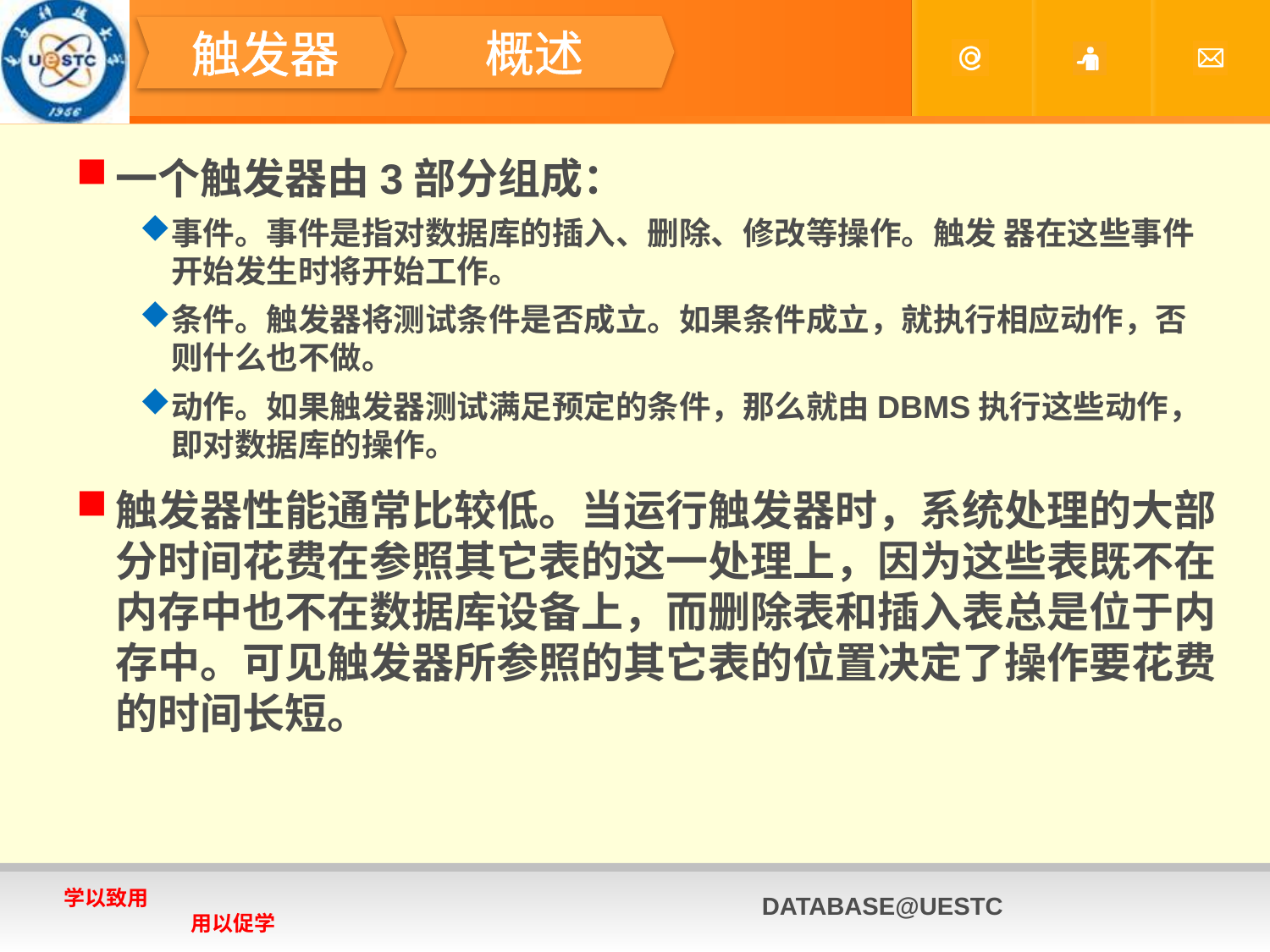

#
概述
触发器
一个触发器由3部分组成：
事件。事件是指对数据库的插入、删除、修改等操作。触发 器在这些事件开始发生时将开始工作。
条件。触发器将测试条件是否成立。如果条件成立，就执行相应动作，否则什么也不做。
动作。如果触发器测试满足预定的条件，那么就由DBMS执行这些动作，即对数据库的操作。
触发器性能通常比较低。当运行触发器时，系统处理的大部分时间花费在参照其它表的这一处理上，因为这些表既不在内存中也不在数据库设备上，而删除表和插入表总是位于内存中。可见触发器所参照的其它表的位置决定了操作要花费的时间长短。